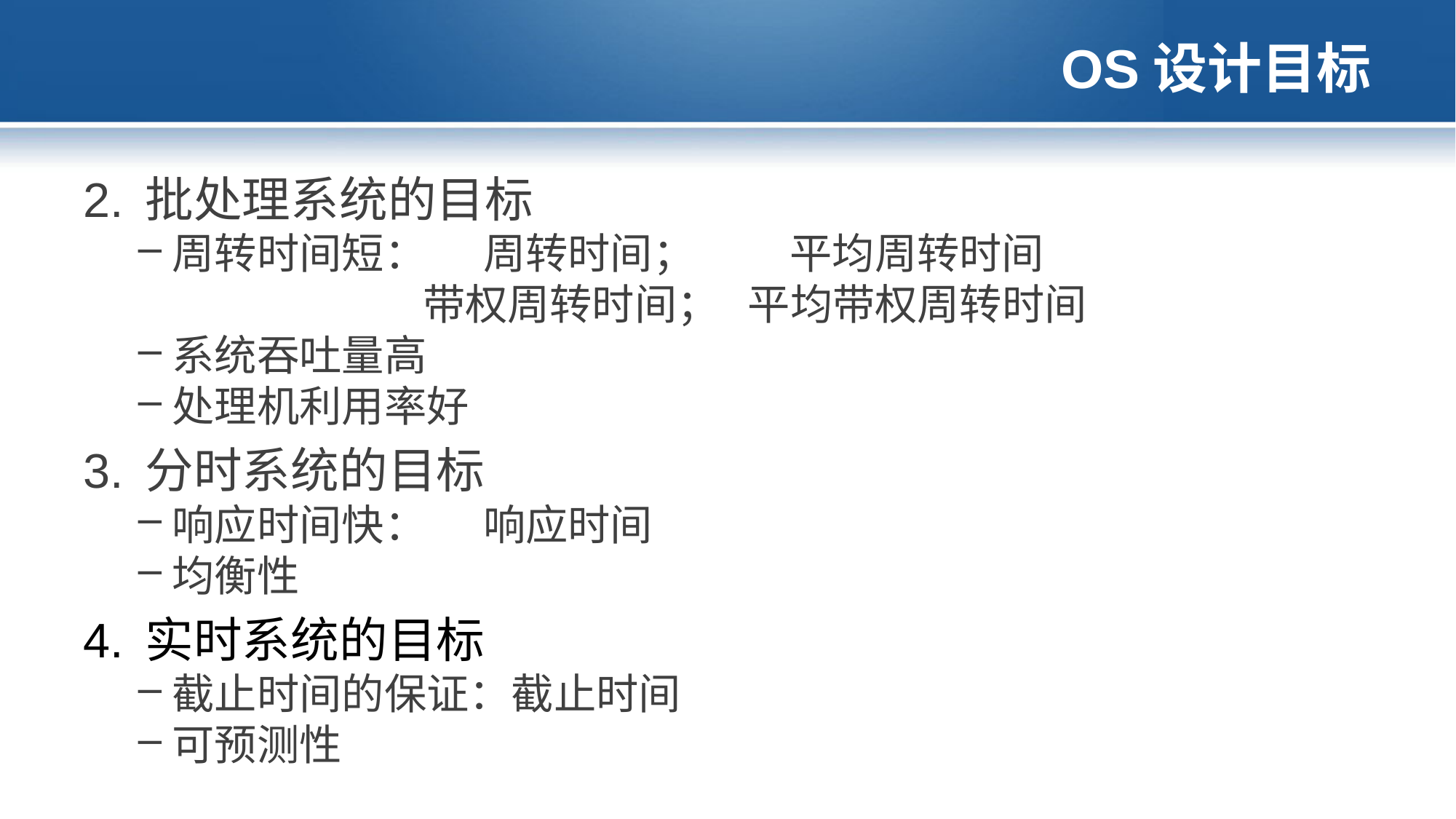

# OS设计目标
批处理系统的目标
周转时间短：      周转时间；          平均周转时间
                             带权周转时间；   平均带权周转时间
系统吞吐量高
处理机利用率好
分时系统的目标
响应时间快：      响应时间
均衡性
实时系统的目标
截止时间的保证：截止时间
可预测性